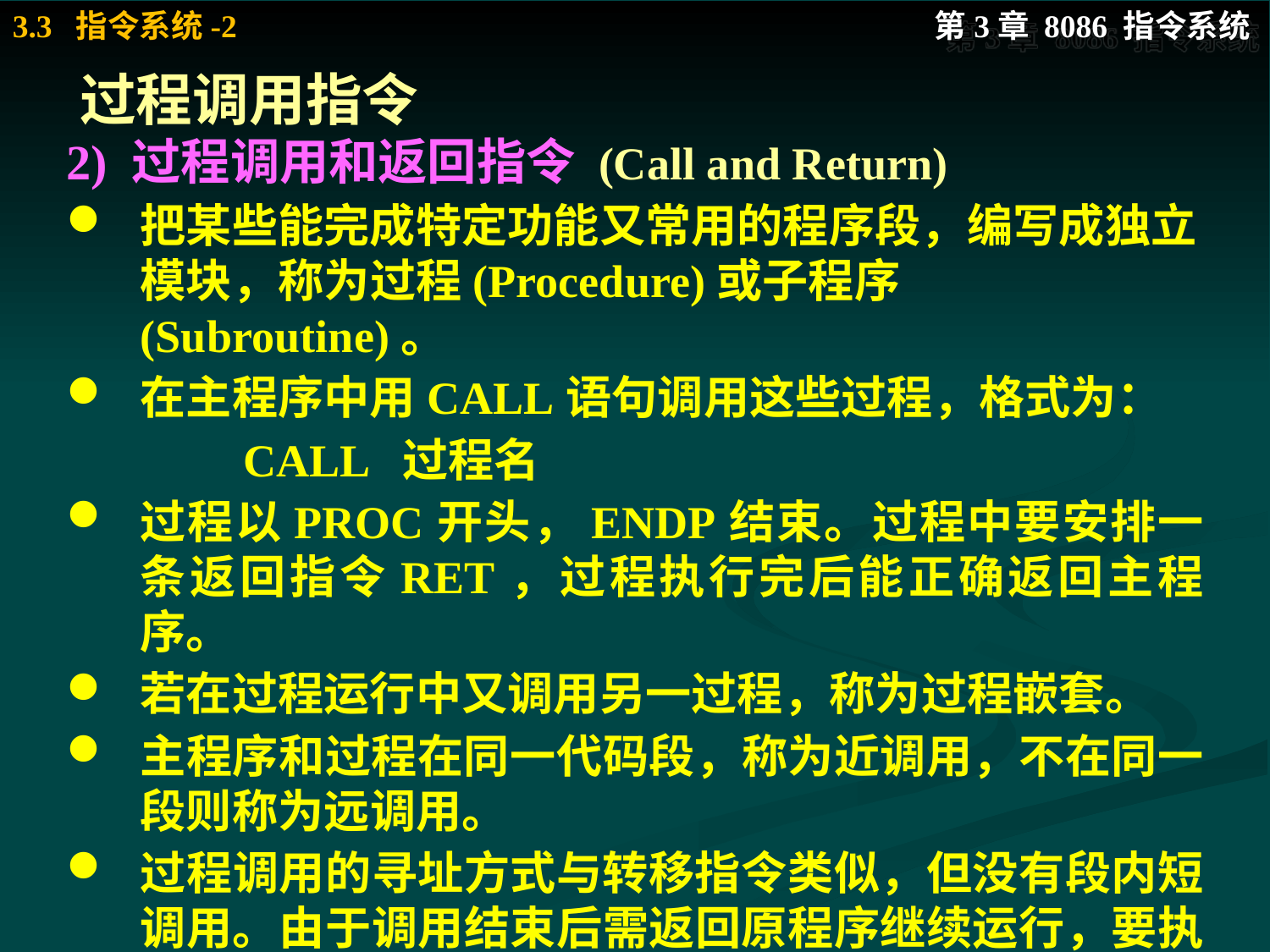

# 过程调用指令
2) 过程调用和返回指令 (Call and Return)
把某些能完成特定功能又常用的程序段，编写成独立模块，称为过程(Procedure)或子程序(Subroutine)。
在主程序中用CALL语句调用这些过程，格式为：
	         CALL  过程名
过程以PROC开头，ENDP结束。过程中要安排一条返回指令RET，过程执行完后能正确返回主程序。
若在过程运行中又调用另一过程，称为过程嵌套。
主程序和过程在同一代码段，称为近调用，不在同一段则称为远调用。
过程调用的寻址方式与转移指令类似，但没有段内短调用。由于调用结束后需返回原程序继续运行，要执行保护和恢复返址操作，比转移复杂。